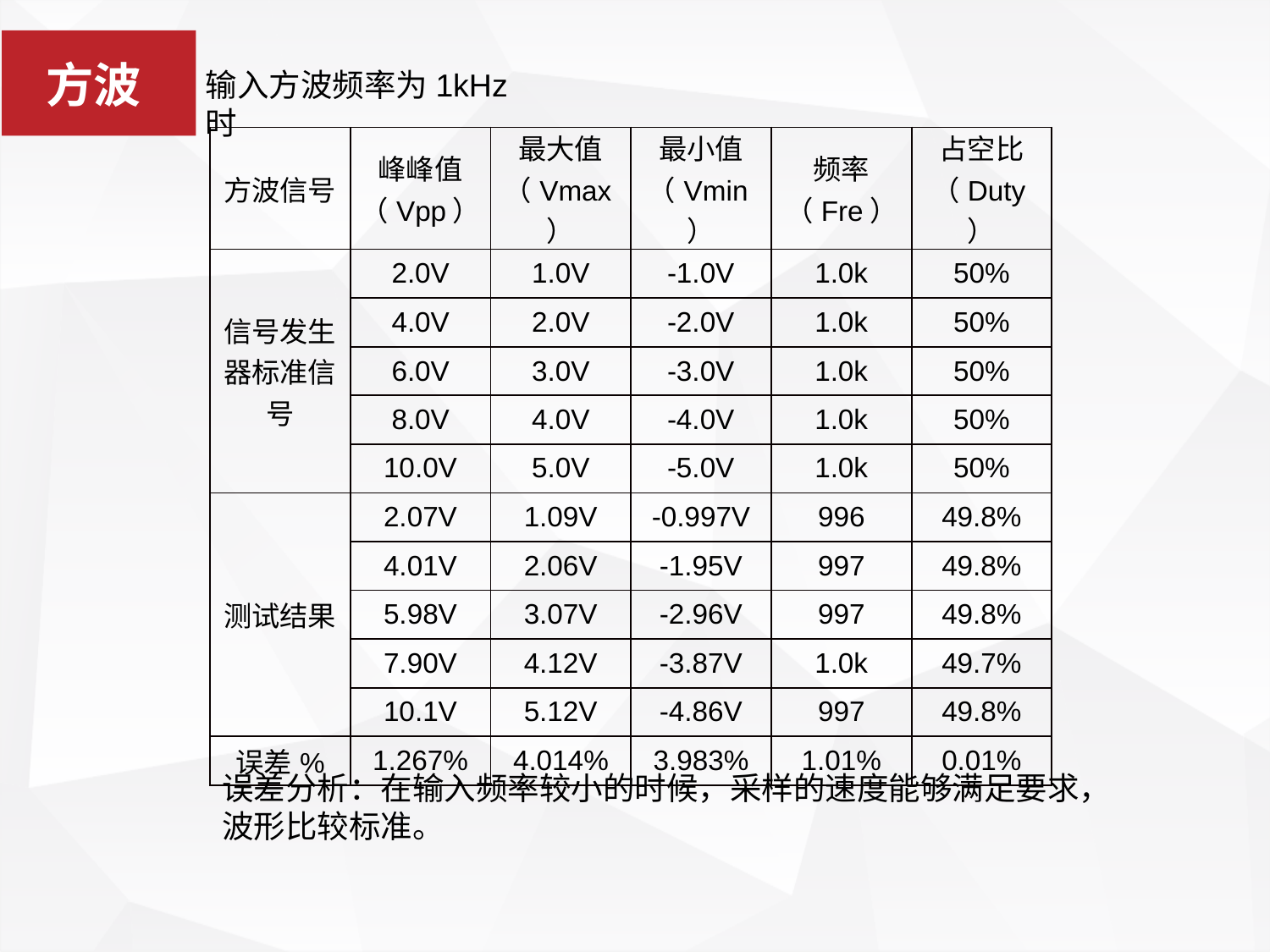

方波
输入方波频率为1kHz时
| 方波信号 | 峰峰值（Vpp） | 最大值（Vmax） | 最小值（Vmin） | 频率（Fre） | 占空比（Duty） |
| --- | --- | --- | --- | --- | --- |
| 信号发生器标准信号 | 2.0V | 1.0V | -1.0V | 1.0k | 50% |
|  | 4.0V | 2.0V | -2.0V | 1.0k | 50% |
|  | 6.0V | 3.0V | -3.0V | 1.0k | 50% |
|  | 8.0V | 4.0V | -4.0V | 1.0k | 50% |
|  | 10.0V | 5.0V | -5.0V | 1.0k | 50% |
| 测试结果 | 2.07V | 1.09V | -0.997V | 996 | 49.8% |
|  | 4.01V | 2.06V | -1.95V | 997 | 49.8% |
|  | 5.98V | 3.07V | -2.96V | 997 | 49.8% |
|  | 7.90V | 4.12V | -3.87V | 1.0k | 49.7% |
|  | 10.1V | 5.12V | -4.86V | 997 | 49.8% |
| 误差% | 1.267% | 4.014% | 3.983% | 1.01% | 0.01% |
误差分析：在输入频率较小的时候，采样的速度能够满足要求，波形比较标准。